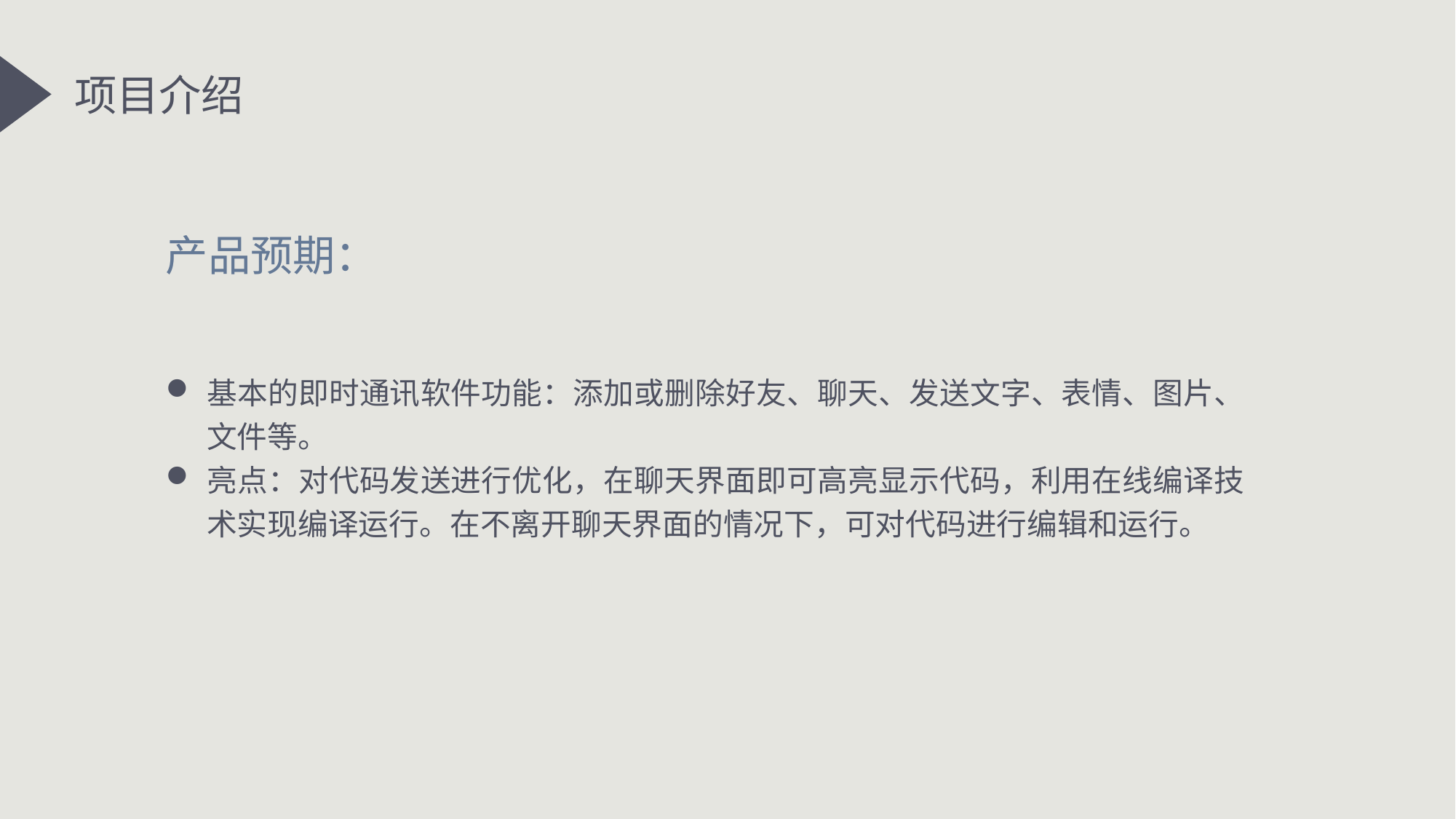

项目介绍

产品预期：

基本的即时通讯软件功能：添加或删除好友、聊天、发送文字、表情、图片、文件等。
亮点：对代码发送进行优化，在聊天界面即可高亮显示代码，利用在线编译技术实现编译运行。在不离开聊天界面的情况下，可对代码进行编辑和运行。